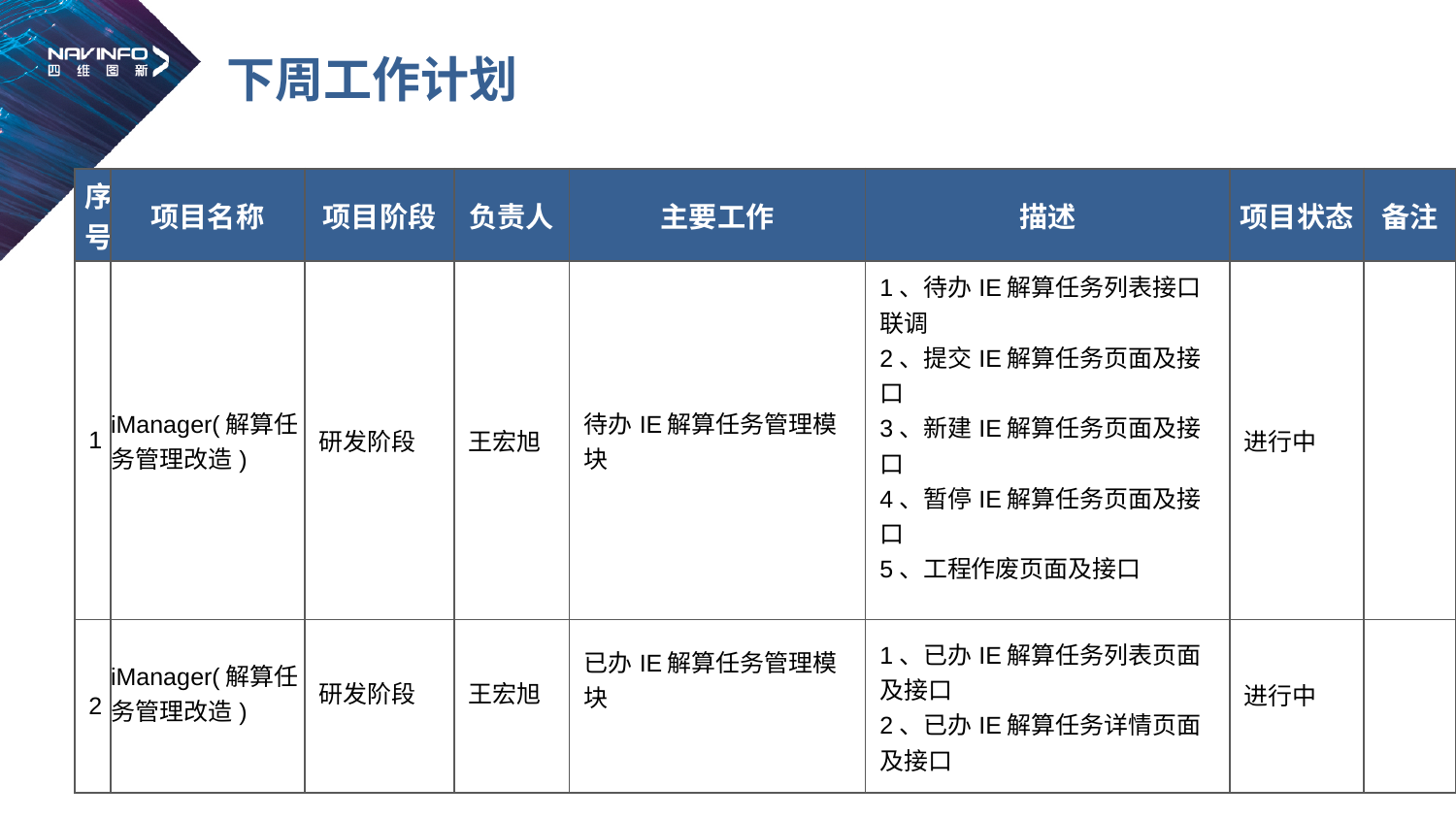

# 下周工作计划
| 序号 | 项目名称 | 项目阶段 | 负责人 | 主要工作 | 描述 | 项目状态 | 备注 |
| --- | --- | --- | --- | --- | --- | --- | --- |
| 1 | iManager(解算任务管理改造) | 研发阶段 | 王宏旭 | 待办IE解算任务管理模块 | 1、待办IE解算任务列表接口联调 2、提交IE解算任务页面及接口 3、新建IE解算任务页面及接口 4、暂停IE解算任务页面及接口 5、工程作废页面及接口 | 进行中 |  |
| 2 | iManager(解算任务管理改造) | 研发阶段 | 王宏旭 | 已办IE解算任务管理模块 | 1、已办IE解算任务列表页面及接口 2、已办IE解算任务详情页面及接口 | 进行中 |  |